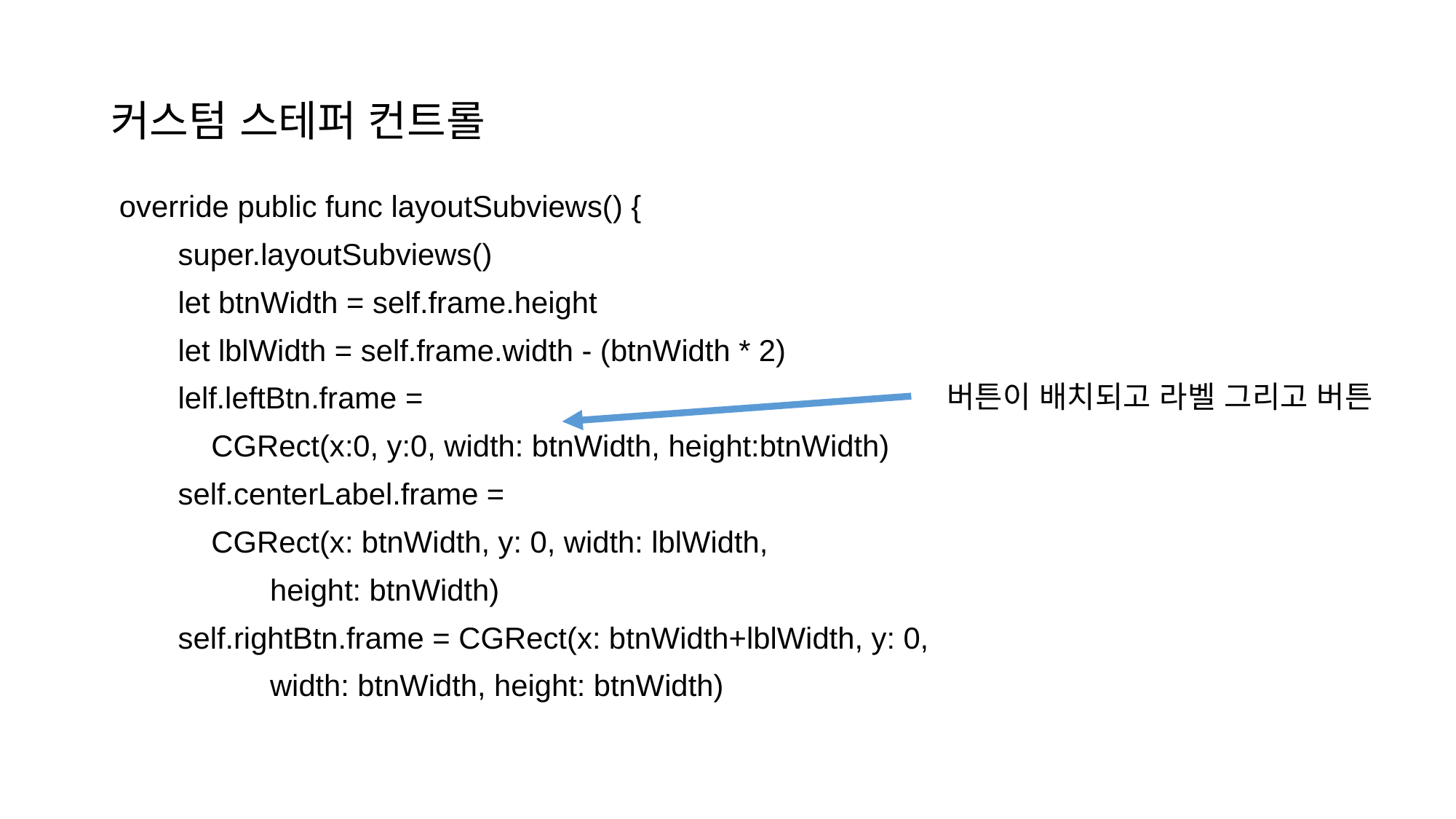

# 커스텀 스테퍼 컨트롤
 override public func layoutSubviews() {
        super.layoutSubviews()
        let btnWidth = self.frame.height
        let lblWidth = self.frame.width - (btnWidth * 2)
        lelf.leftBtn.frame =
            CGRect(x:0, y:0, width: btnWidth, height:btnWidth)
        self.centerLabel.frame =
            CGRect(x: btnWidth, y: 0, width: lblWidth,
                   height: btnWidth)
        self.rightBtn.frame = CGRect(x: btnWidth+lblWidth, y: 0,
                   width: btnWidth, height: btnWidth)

버튼이 배치되고 라벨 그리고 버튼